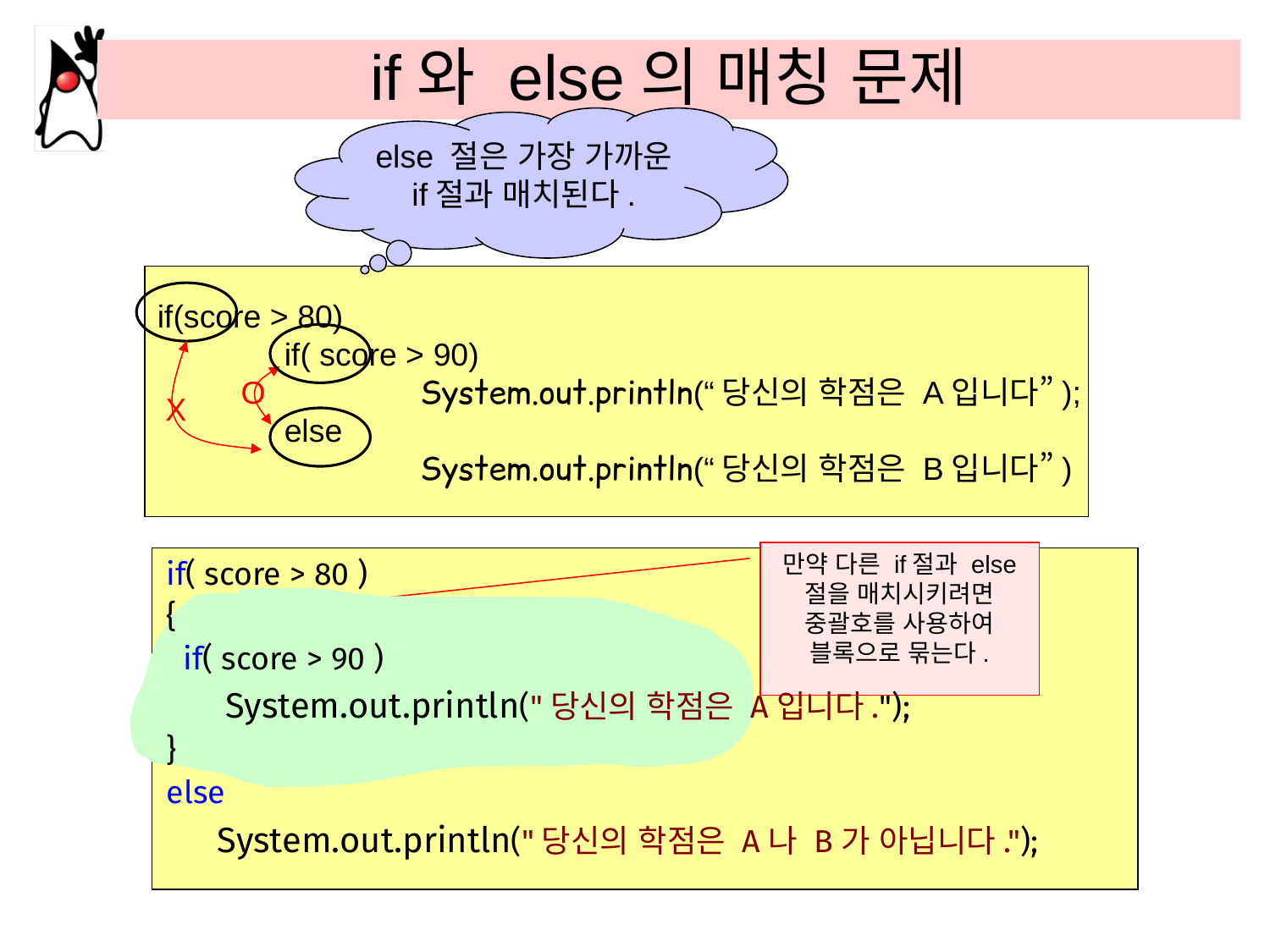

# if와 else의 매칭 문제
else 절은 가장 가까운 if절과 매치된다.
if(score > 80)
	if( score > 90)
		 System.out.println(“당신의 학점은 A입니다”);
	else
		 System.out.println(“당신의 학점은 B입니다”)

O

X

만약 다른 if절과 else 절을 매치시키려면 중괄호를 사용하여 블록으로 묶는다.
if( score > 80 )
{
  if( score > 90 )
       System.out.println("당신의 학점은 A입니다.");
}
else
      System.out.println("당신의 학점은 A나 B가 아닙니다.");